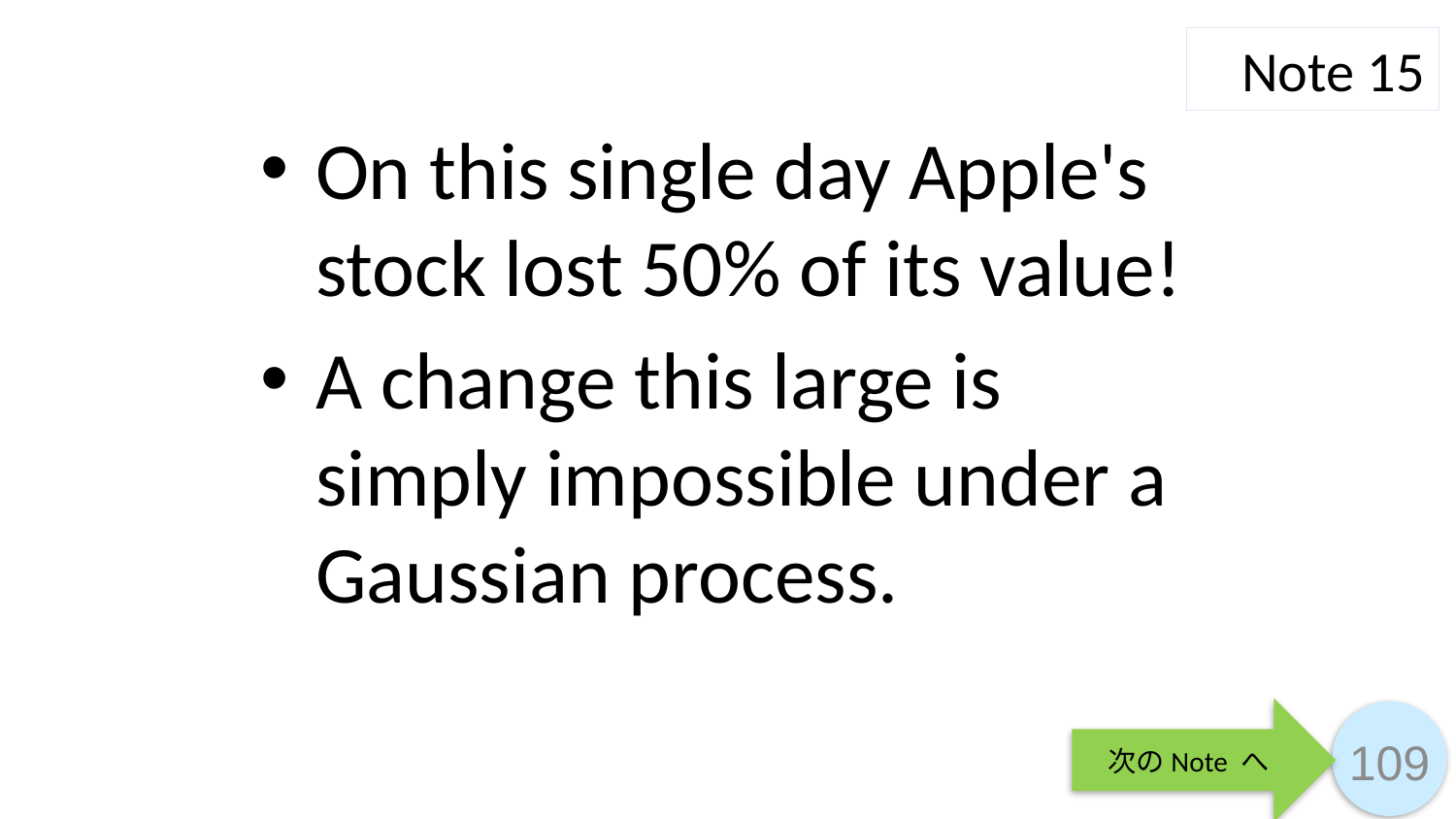

Note 15
On this single day Apple's stock lost 50% of its value!
A change this large is simply impossible under a Gaussian process.
次のNote へ
109